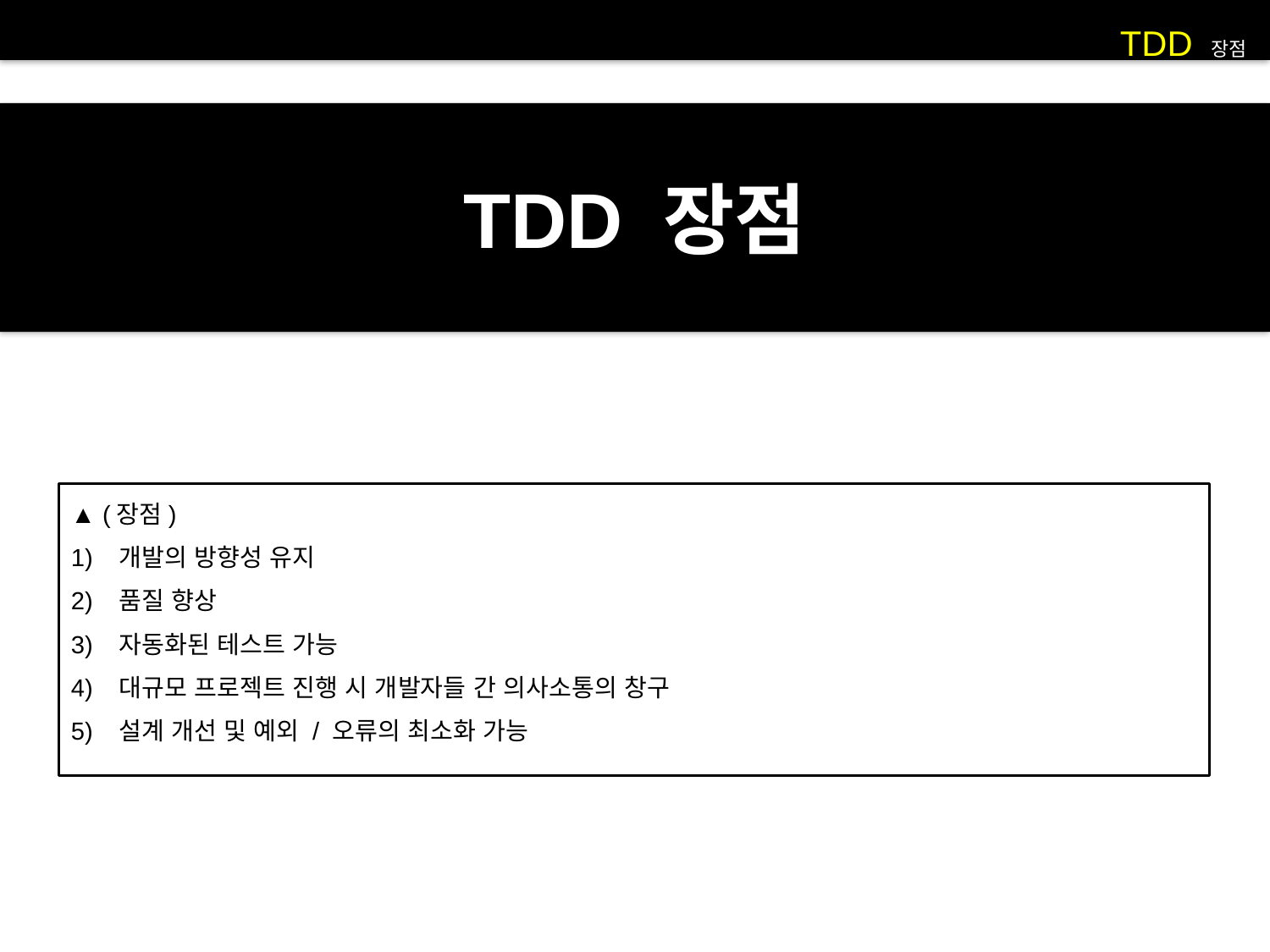

TDD 장점
TDD 장점
▲ (장점)
개발의 방향성 유지
품질 향상
자동화된 테스트 가능
대규모 프로젝트 진행 시 개발자들 간 의사소통의 창구
설계 개선 및 예외 / 오류의 최소화 가능